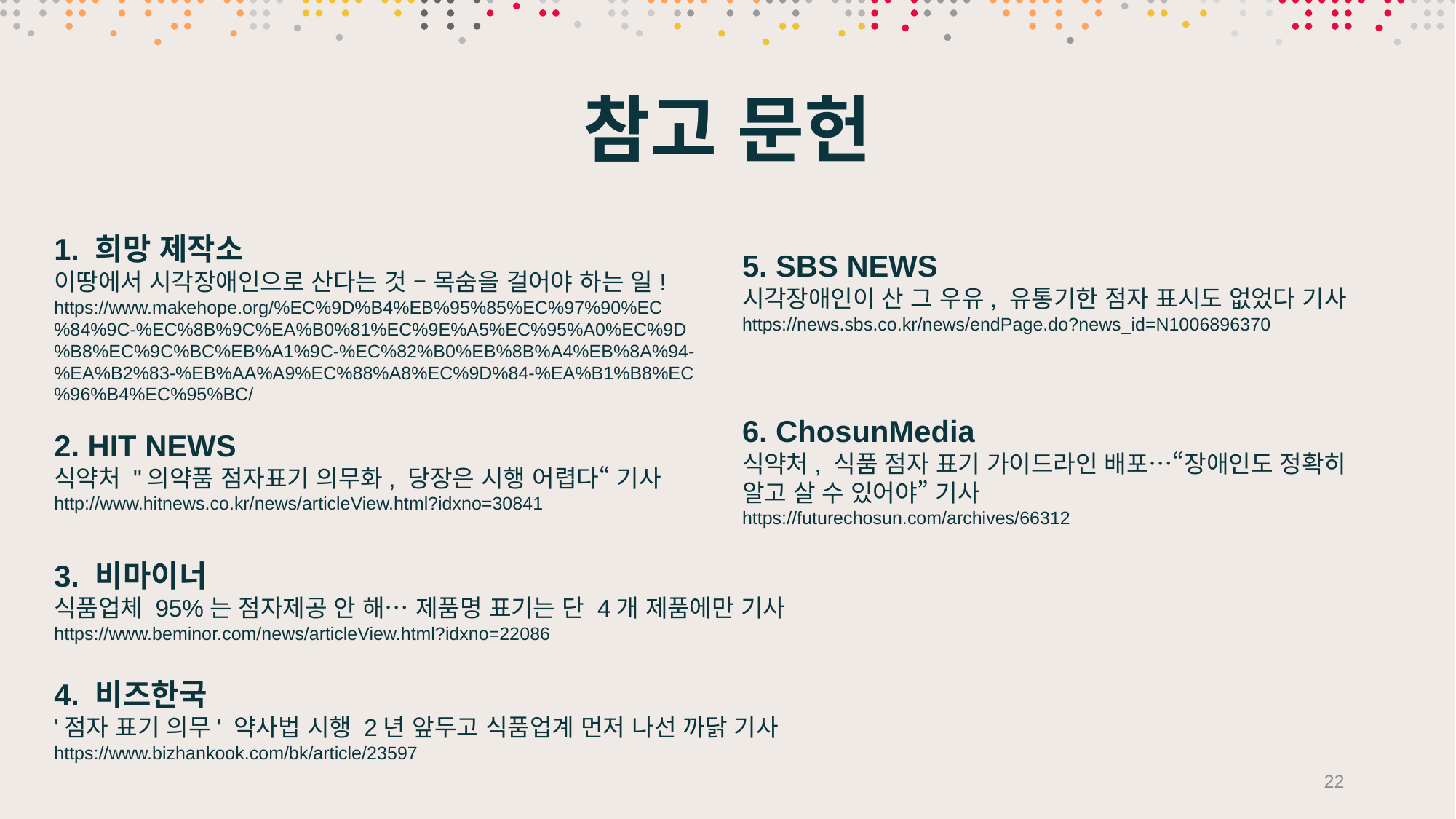

# 참고 문헌
1. 희망 제작소
이땅에서 시각장애인으로 산다는 것 – 목숨을 걸어야 하는 일!
https://www.makehope.org/%EC%9D%B4%EB%95%85%EC%97%90%EC%84%9C-%EC%8B%9C%EA%B0%81%EC%9E%A5%EC%95%A0%EC%9D%B8%EC%9C%BC%EB%A1%9C-%EC%82%B0%EB%8B%A4%EB%8A%94-%EA%B2%83-%EB%AA%A9%EC%88%A8%EC%9D%84-%EA%B1%B8%EC%96%B4%EC%95%BC/
5. SBS NEWS
시각장애인이 산 그 우유, 유통기한 점자 표시도 없었다 기사
https://news.sbs.co.kr/news/endPage.do?news_id=N1006896370
6. ChosunMedia
식약처, 식품 점자 표기 가이드라인 배포…“장애인도 정확히 알고 살 수 있어야” 기사
https://futurechosun.com/archives/66312
2. HIT NEWS
식약처 "의약품 점자표기 의무화, 당장은 시행 어렵다“ 기사
http://www.hitnews.co.kr/news/articleView.html?idxno=30841
3. 비마이너
식품업체 95%는 점자제공 안 해… 제품명 표기는 단 4개 제품에만 기사
https://www.beminor.com/news/articleView.html?idxno=22086
4. 비즈한국
'점자 표기 의무' 약사법 시행 2년 앞두고 식품업계 먼저 나선 까닭 기사
https://www.bizhankook.com/bk/article/23597

22